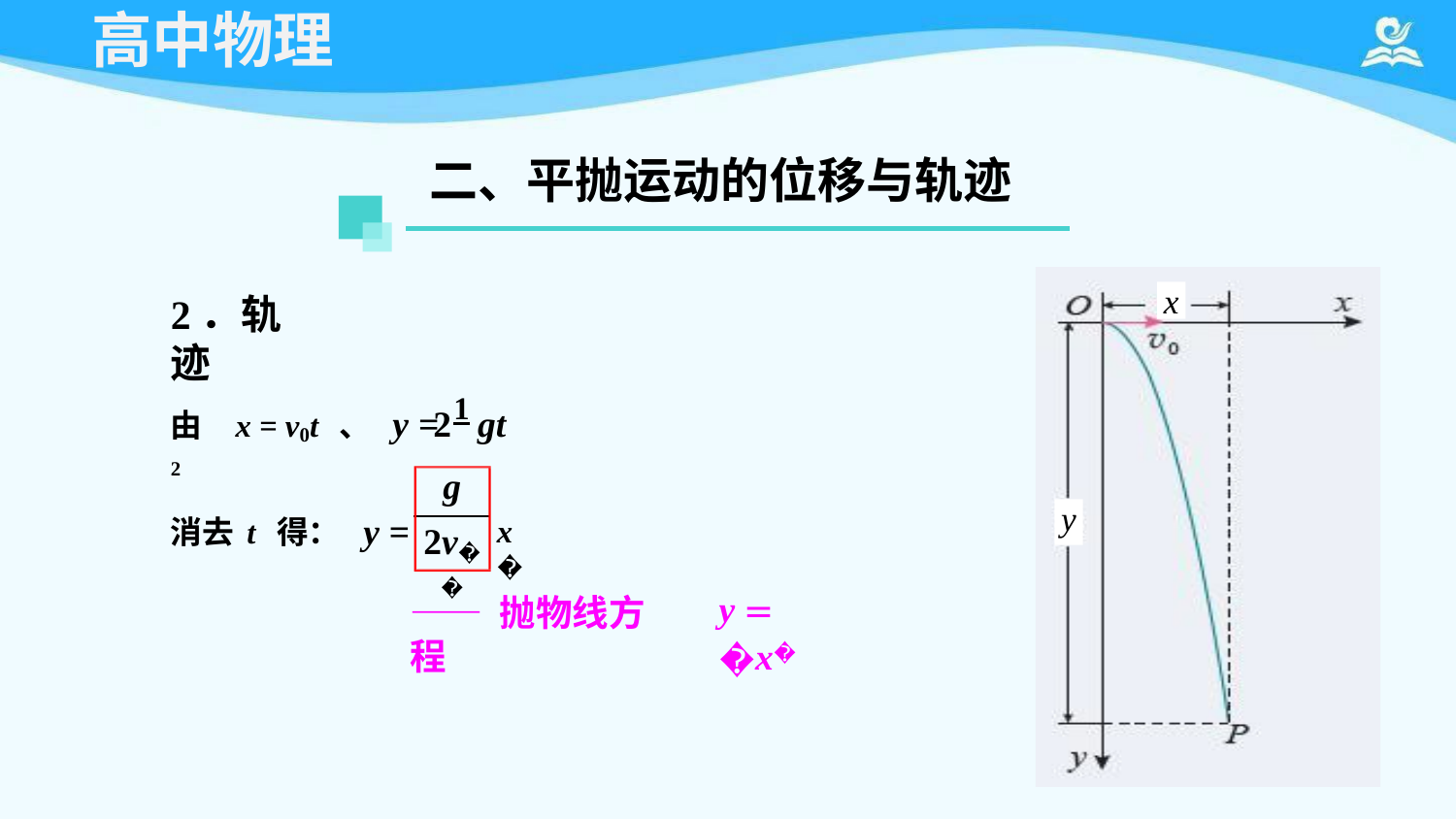

# 高中物理
二、平抛运动的位移与轨迹

x

2．轨迹
由 x = v0t 、y = 1 gt 2
2
g
2v��

x�
消去t 得：	y =
y

y = �x�
—— 抛物线方程